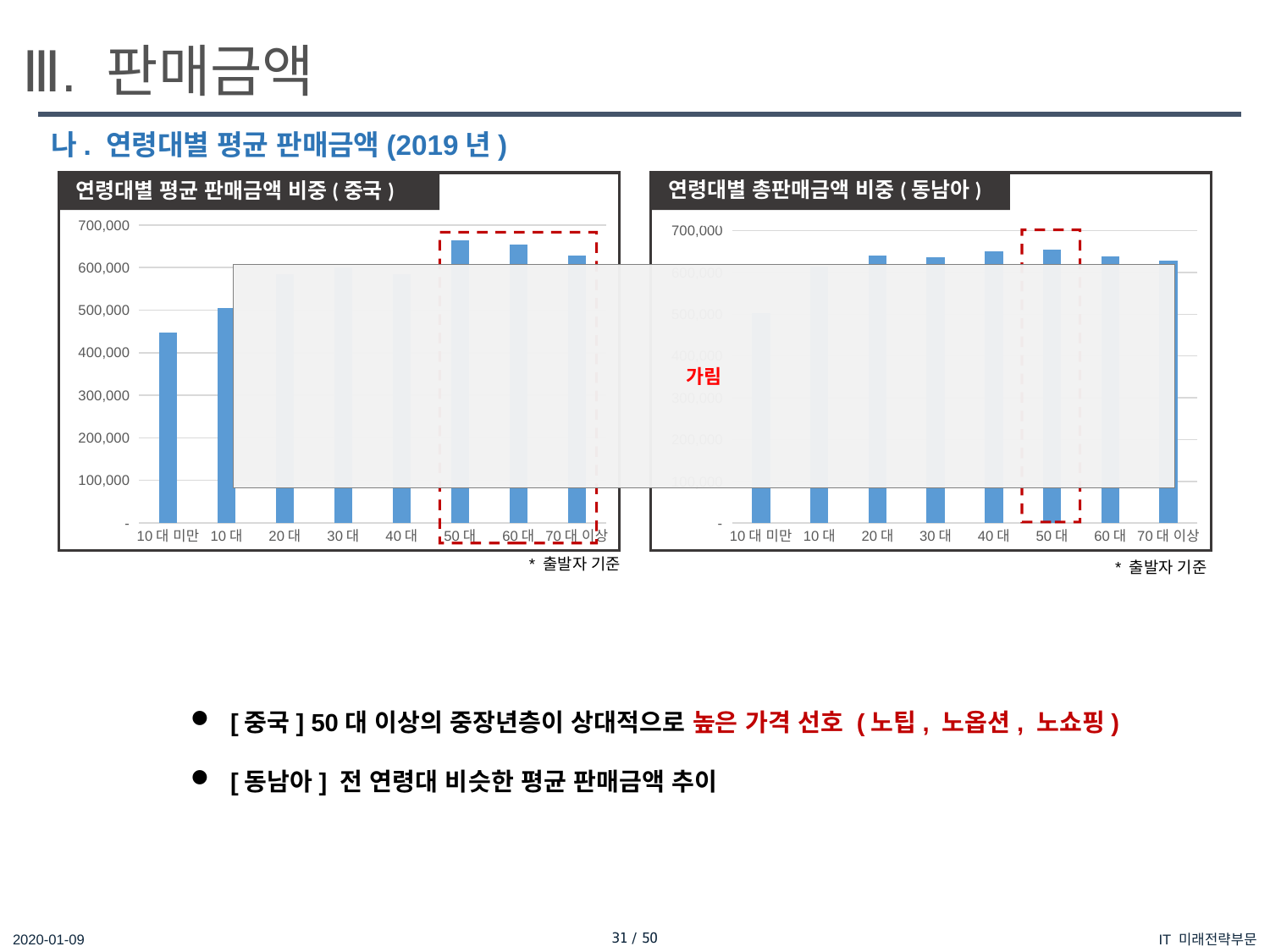

Ⅲ. 판매금액
나. 연령대별 평균 판매금액(2019년)
연령대별 총판매금액 비중(동남아)
연령대별 평균 판매금액 비중(중국)

연도별 선행예약 추이(20대)

### Chart

| Category | 중국 |
|---|---|
| 10대 미만 | 447062.0 |
| 10대 | 504077.0 |
| 20대 | 584128.0 |
| 30대 | 600738.0 |
| 40대 | 584506.0 |
| 50대 | 662963.0 |
| 60대 | 653951.0 |
| 70대 이상 | 628079.0 |

### Chart

| Category | 동남아 |
|---|---|
| 10대 미만 | 503464.0 |
| 10대 | 613206.0 |
| 20대 | 639815.0 |
| 30대 | 637189.0 |
| 40대 | 650662.0 |
| 50대 | 655285.0 |
| 60대 | 638379.0 |
| 70대 이상 | 628428.0 |

가림
* 출발자 기준
* 출발자 기준
[중국] 50대 이상의 중장년층이 상대적으로 높은 가격 선호 (노팁, 노옵션, 노쇼핑)
[동남아] 전 연령대 비슷한 평균 판매금액 추이
31 / 50
IT 미래전략부문
2020-01-09